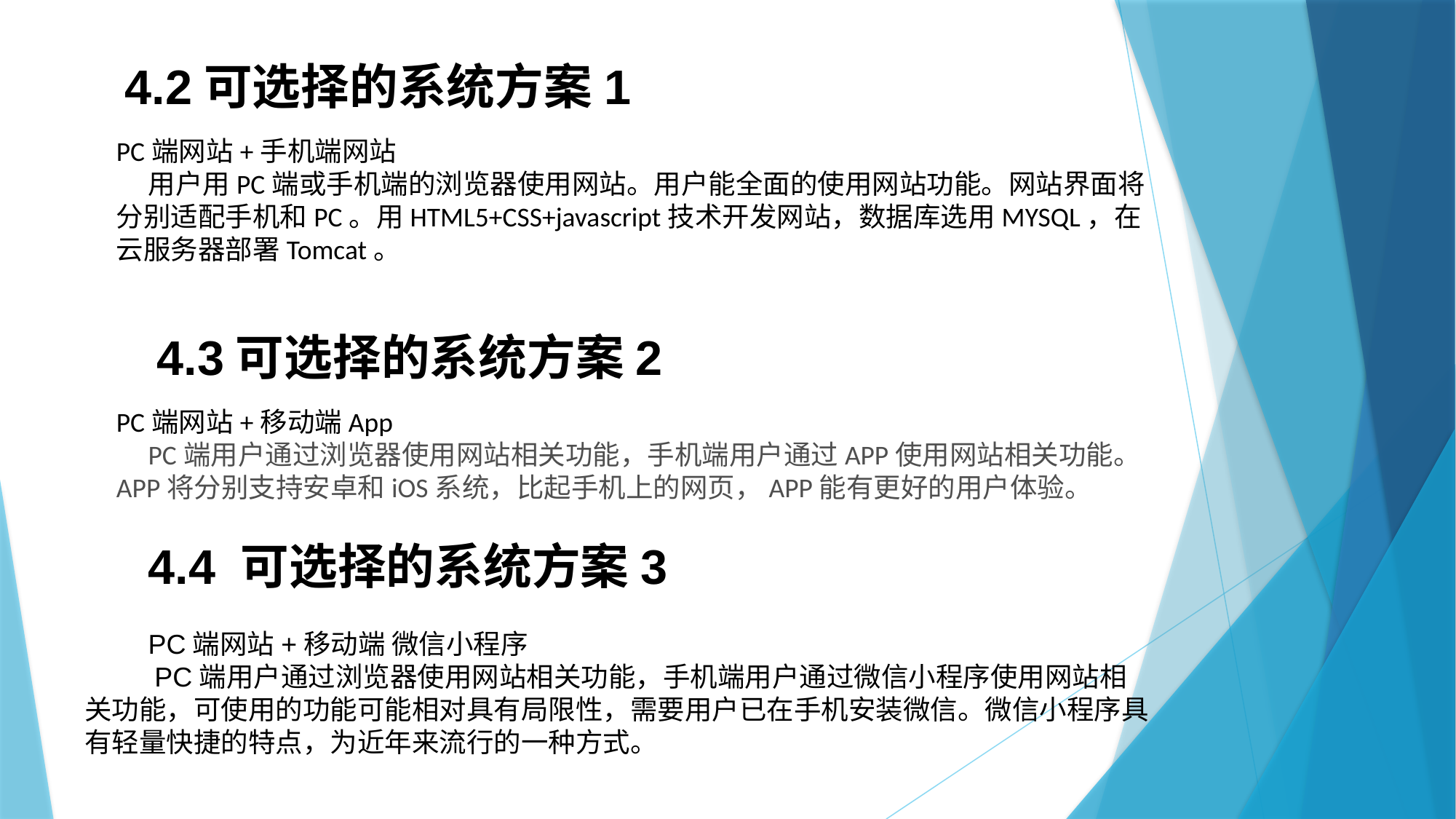

4.2可选择的系统方案1
PC端网站+手机端网站
用户用PC端或手机端的浏览器使用网站。用户能全面的使用网站功能。网站界面将分别适配手机和PC。用HTML5+CSS+javascript技术开发网站，数据库选用MYSQL，在云服务器部署Tomcat。
   4.3可选择的系统方案2
PC端网站+移动端App
PC端用户通过浏览器使用网站相关功能，手机端用户通过APP使用网站相关功能。APP将分别支持安卓和iOS系统，比起手机上的网页，APP能有更好的用户体验。

4.4 可选择的系统方案3

PC端网站+移动端 微信小程序
     PC端用户通过浏览器使用网站相关功能，手机端用户通过微信小程序使用网站相关功能，可使用的功能可能相对具有局限性，需要用户已在手机安装微信。微信小程序具有轻量快捷的特点，为近年来流行的一种方式。